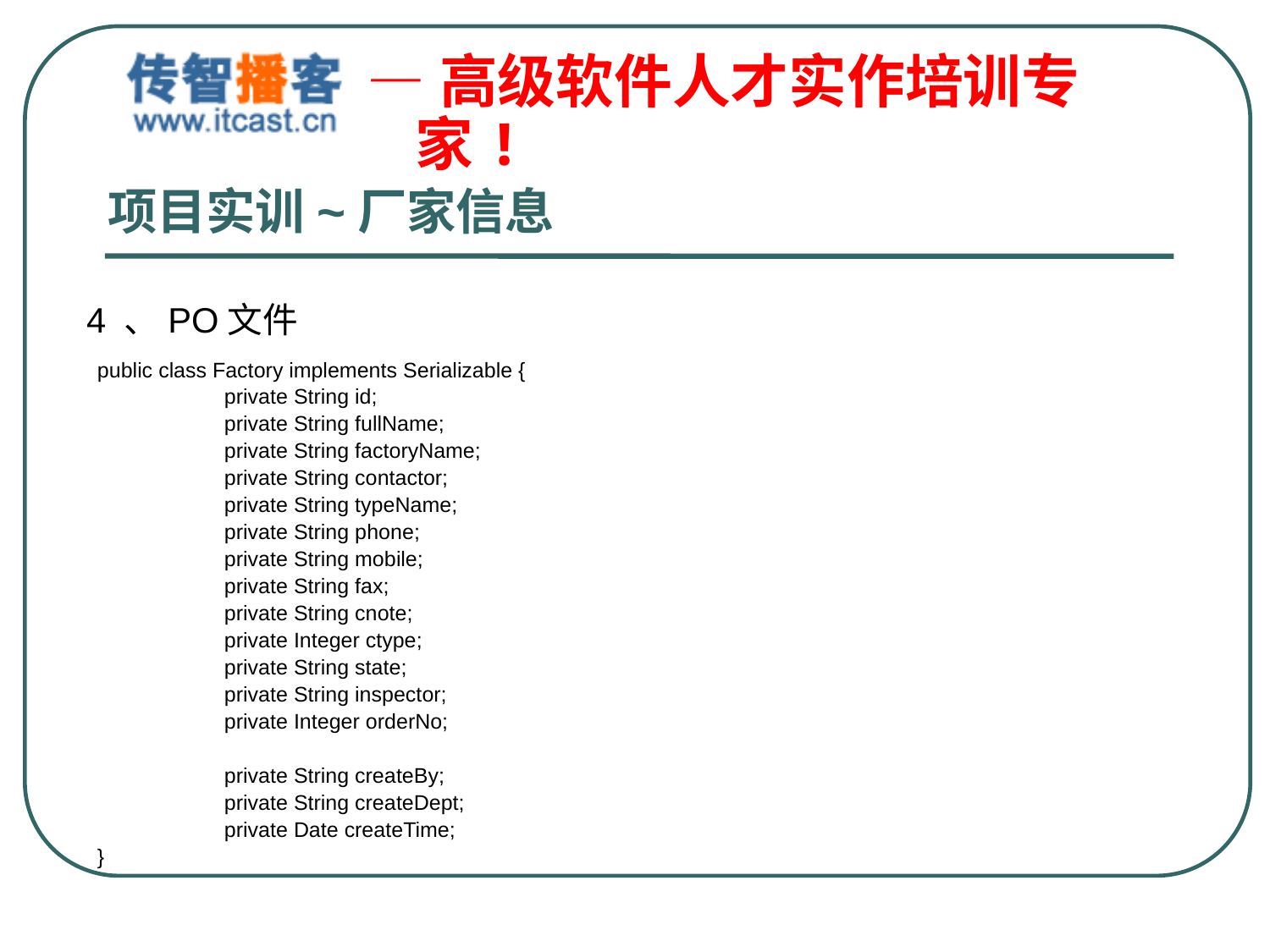

# 项目实训~厂家信息
4 、PO文件
public class Factory implements Serializable {
	private String id;
	private String fullName;
	private String factoryName;
	private String contactor;
	private String typeName;
	private String phone;
	private String mobile;
	private String fax;
	private String cnote;
	private Integer ctype;
	private String state;
	private String inspector;
	private Integer orderNo;

	private String createBy;
	private String createDept;
	private Date createTime;
}